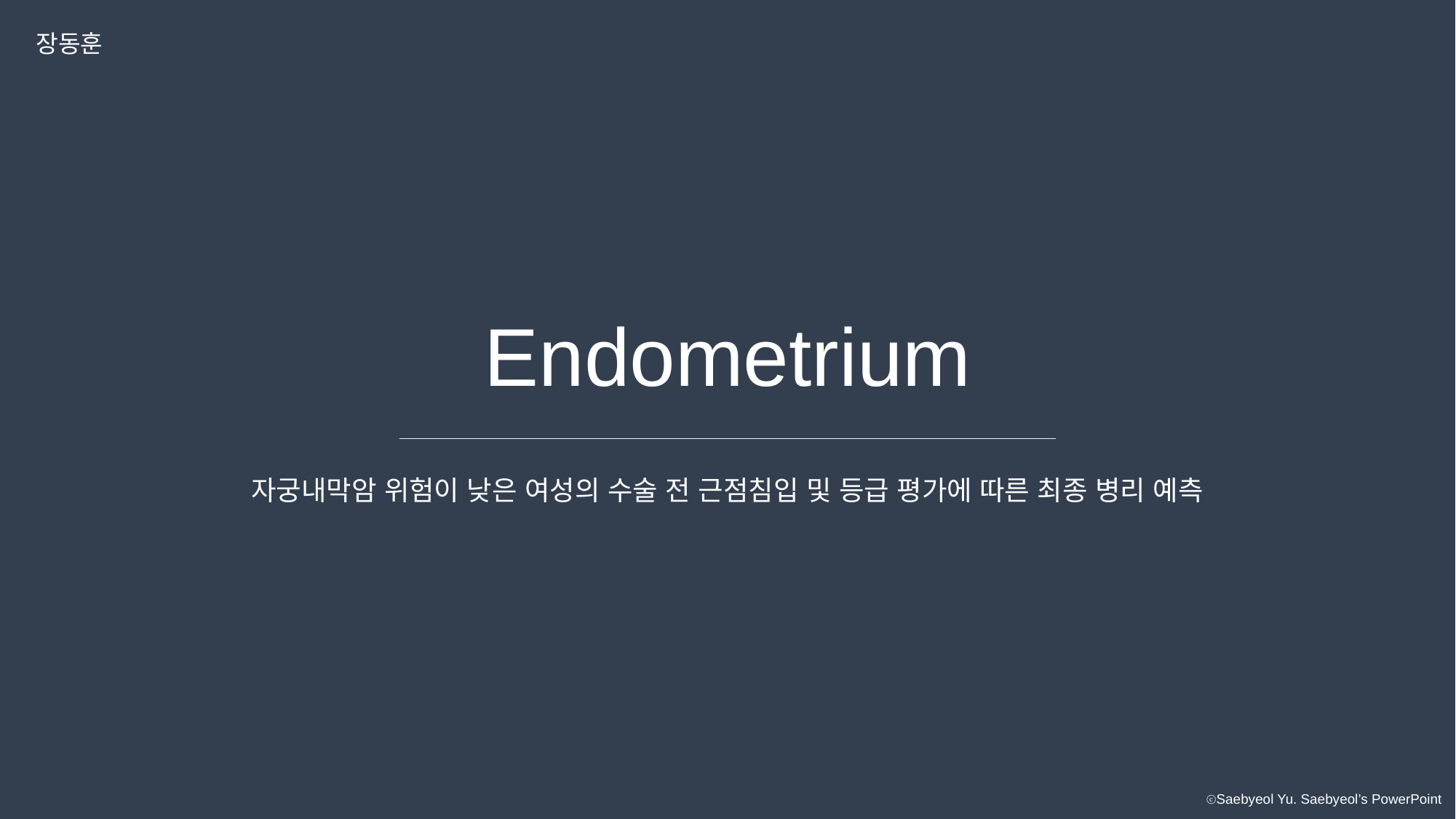

장동훈
Endometrium
자궁내막암 위험이 낮은 여성의 수술 전 근점침입 및 등급 평가에 따른 최종 병리 예측